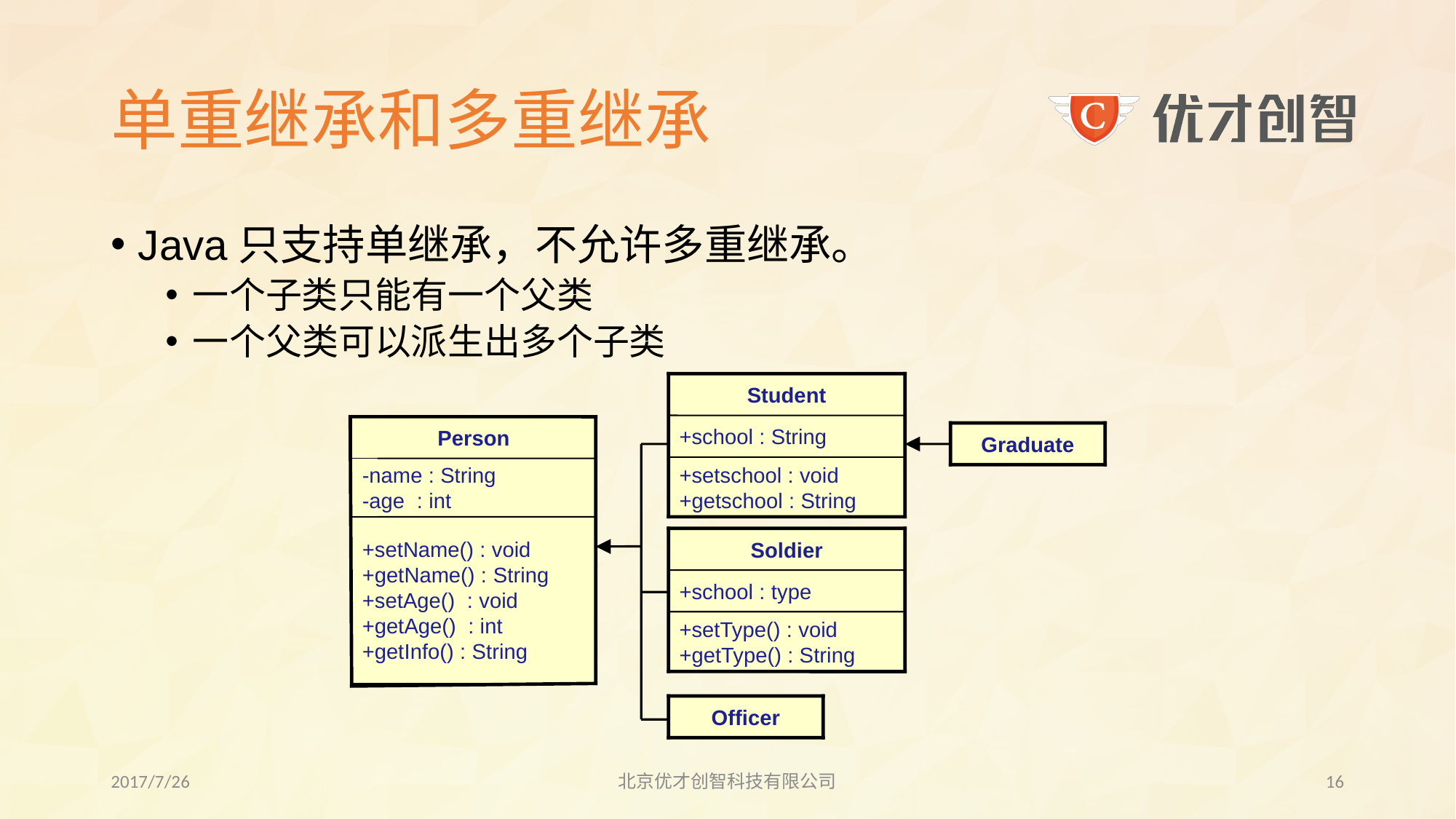

# 单重继承和多重继承
Java只支持单继承，不允许多重继承。
一个子类只能有一个父类
一个父类可以派生出多个子类
Student

+school : String

Person

Graduate

+setschool : void
+getschool : String

-name : String
-age  : int

+setName() : void
+getName() : String
+setAge()  : void
+getAge()  : int
+getInfo() : String

Soldier

+school : type

+setType() : void
+getType() : String

Officer

2017/7/26
北京优才创智科技有限公司
16